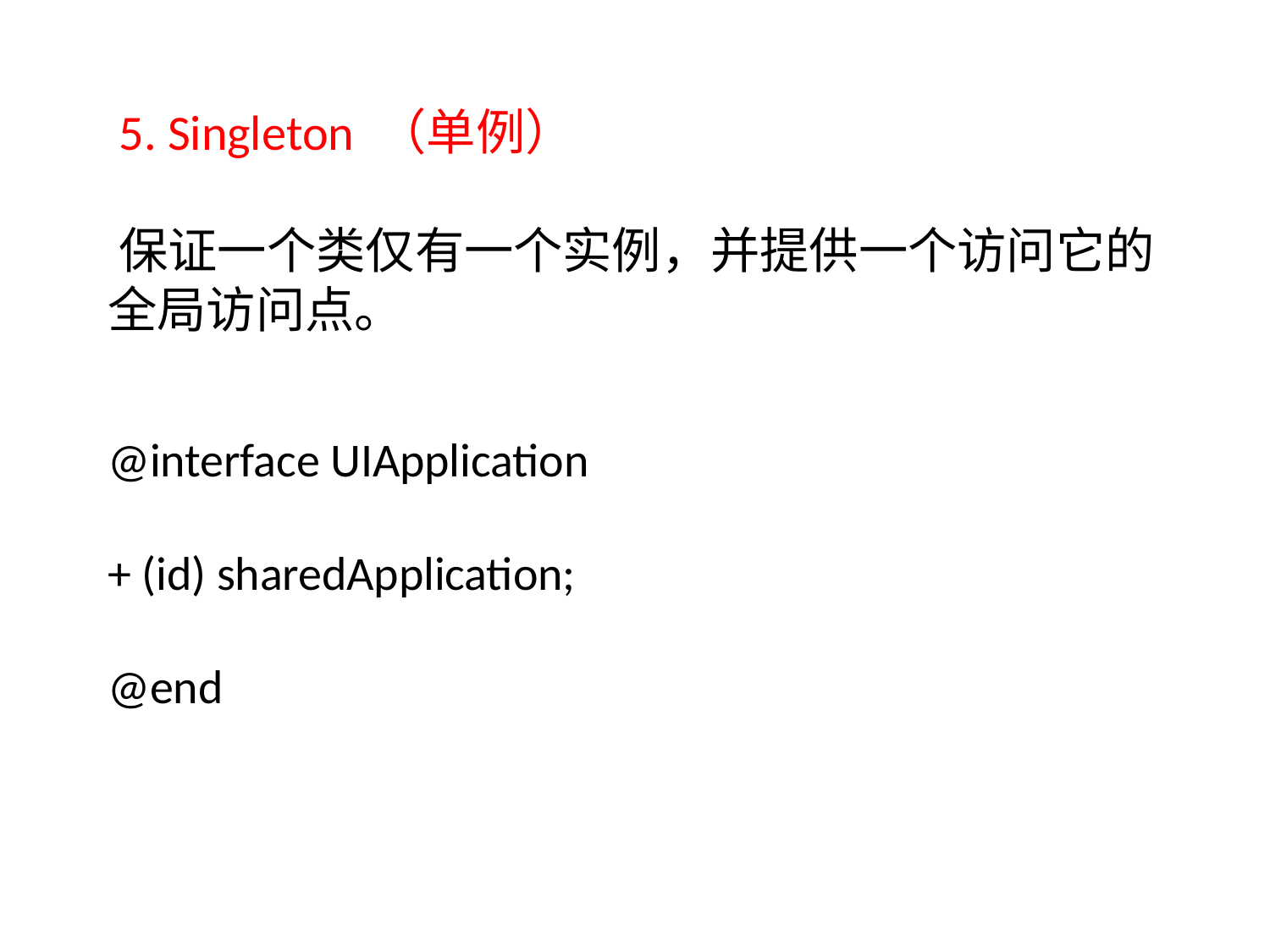

# 5. Singleton （单例） 保证一个类仅有一个实例，并提供一个访问它的全局访问点。
@interface UIApplication

+ (id) sharedApplication;

@end